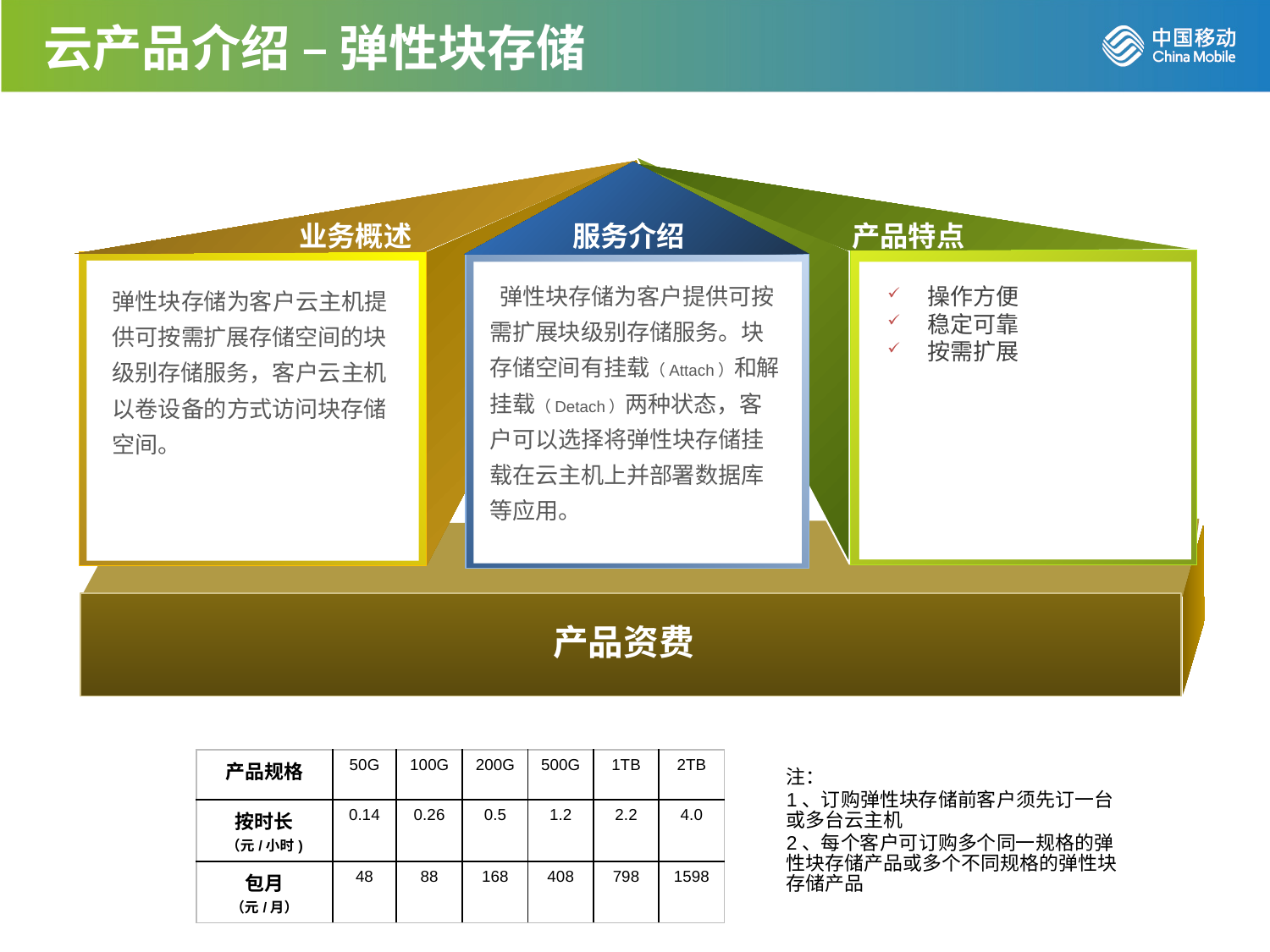

# 云产品介绍 – 弹性块存储

业务概述
服务介绍
产品特点
 弹性块存储为客户提供可按需扩展块级别存储服务。块存储空间有挂载（Attach）和解挂载（Detach）两种状态，客户可以选择将弹性块存储挂载在云主机上并部署数据库等应用。
弹性块存储为客户云主机提供可按需扩展存储空间的块级别存储服务，客户云主机以卷设备的方式访问块存储空间。

PPT模板下载：www.1ppt.com/moban/     行业PPT模板：www.1ppt.com/hangye/
节日PPT模板：www.1ppt.com/jieri/           PPT素材下载：www.1ppt.com/sucai/
PPT背景图片：www.1ppt.com/beijing/      PPT图表下载：www.1ppt.com/tubiao/
优秀PPT下载：www.1ppt.com/xiazai/        PPT教程： www.1ppt.com/powerpoint/
Word教程： www.1ppt.com/word/              Excel教程：www.1ppt.com/excel/
资料下载：www.1ppt.com/ziliao/                PPT课件下载：www.1ppt.com/kejian/
范文下载：www.1ppt.com/fanwen/             试卷下载：www.1ppt.com/shiti/
教案下载：www.1ppt.com/jiaoan/

产品资费
操作方便
稳定可靠
按需扩展
| 产品规格 | 50G | 100G | 200G | 500G | 1TB | 2TB |
| --- | --- | --- | --- | --- | --- | --- |
| 按时长 （元/小时) | 0.14 | 0.26 | 0.5 | 1.2 | 2.2 | 4.0 |
| 包月 （元/月） | 48 | 88 | 168 | 408 | 798 | 1598 |
注：
1、订购弹性块存储前客户须先订一台或多台云主机
2、每个客户可订购多个同一规格的弹性块存储产品或多个不同规格的弹性块存储产品